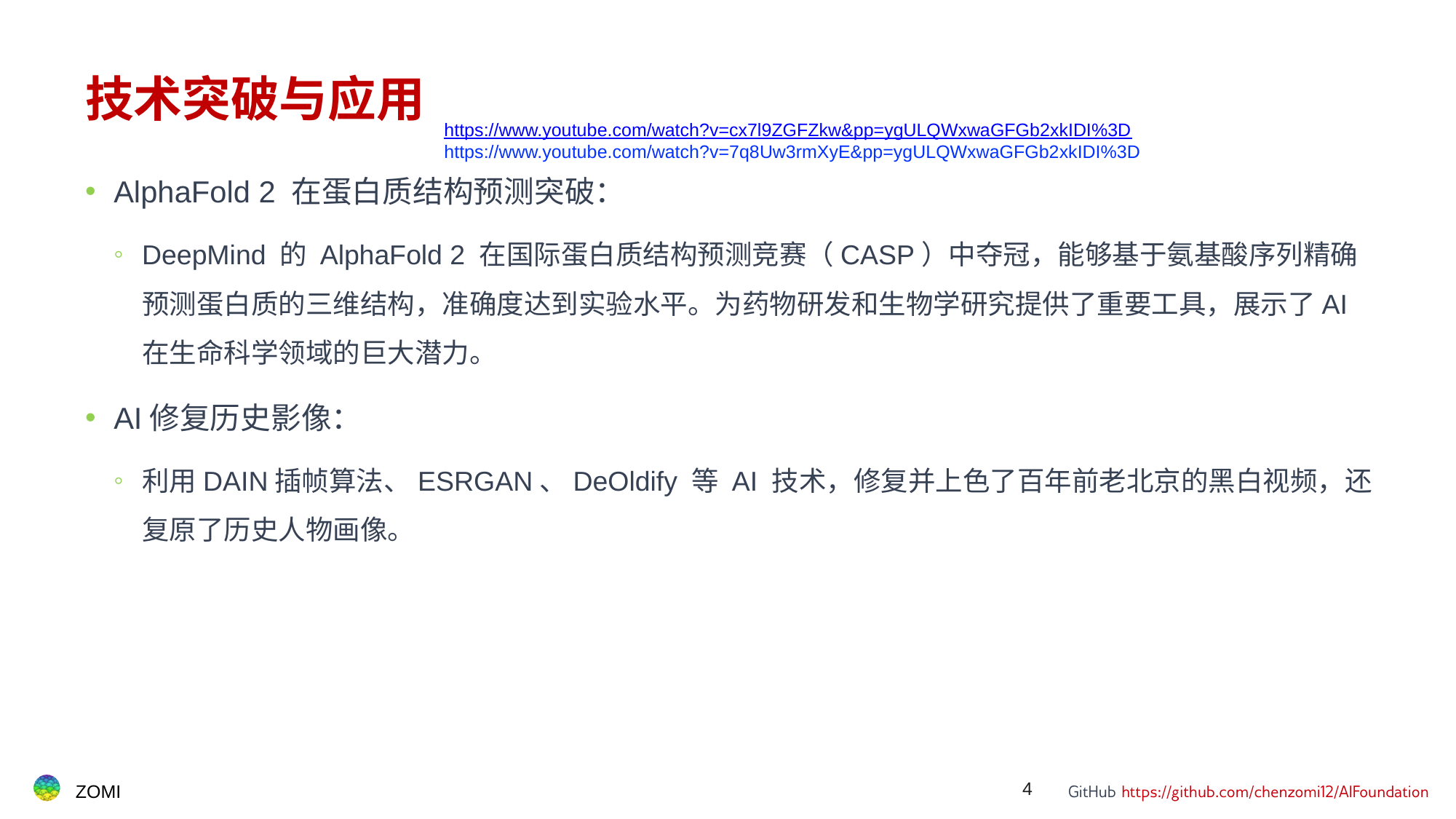

# 技术突破与应用
https://www.youtube.com/watch?v=cx7l9ZGFZkw&pp=ygULQWxwaGFGb2xkIDI%3D
https://www.youtube.com/watch?v=7q8Uw3rmXyE&pp=ygULQWxwaGFGb2xkIDI%3D
AlphaFold 2 在蛋白质结构预测突破：
DeepMind 的 AlphaFold 2 在国际蛋白质结构预测竞赛（CASP）中夺冠，能够基于氨基酸序列精确预测蛋白质的三维结构，准确度达到实验水平。为药物研发和生物学研究提供了重要工具，展示了AI在生命科学领域的巨大潜力。
AI修复历史影像：
利用DAIN插帧算法、ESRGAN、DeOldify 等 AI 技术，修复并上色了百年前老北京的黑白视频，还复原了历史人物画像。